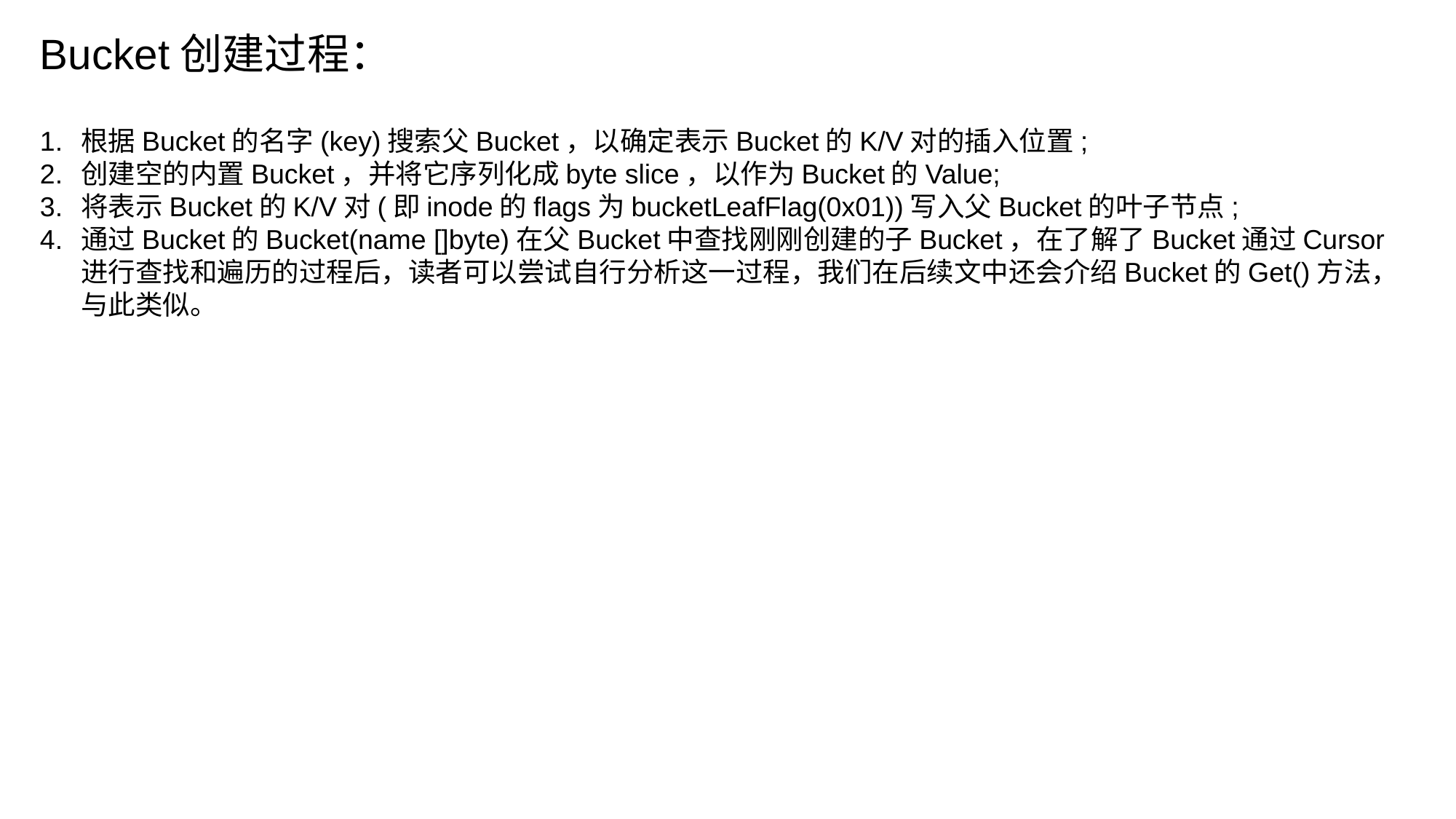

Bucket创建过程：
根据Bucket的名字(key)搜索父Bucket，以确定表示Bucket的K/V对的插入位置;
创建空的内置Bucket，并将它序列化成byte slice，以作为Bucket的Value;
将表示Bucket的K/V对(即inode的flags为bucketLeafFlag(0x01))写入父Bucket的叶子节点;
通过Bucket的Bucket(name []byte)在父Bucket中查找刚刚创建的子Bucket，在了解了Bucket通过Cursor进行查找和遍历的过程后，读者可以尝试自行分析这一过程，我们在后续文中还会介绍Bucket的Get()方法，与此类似。